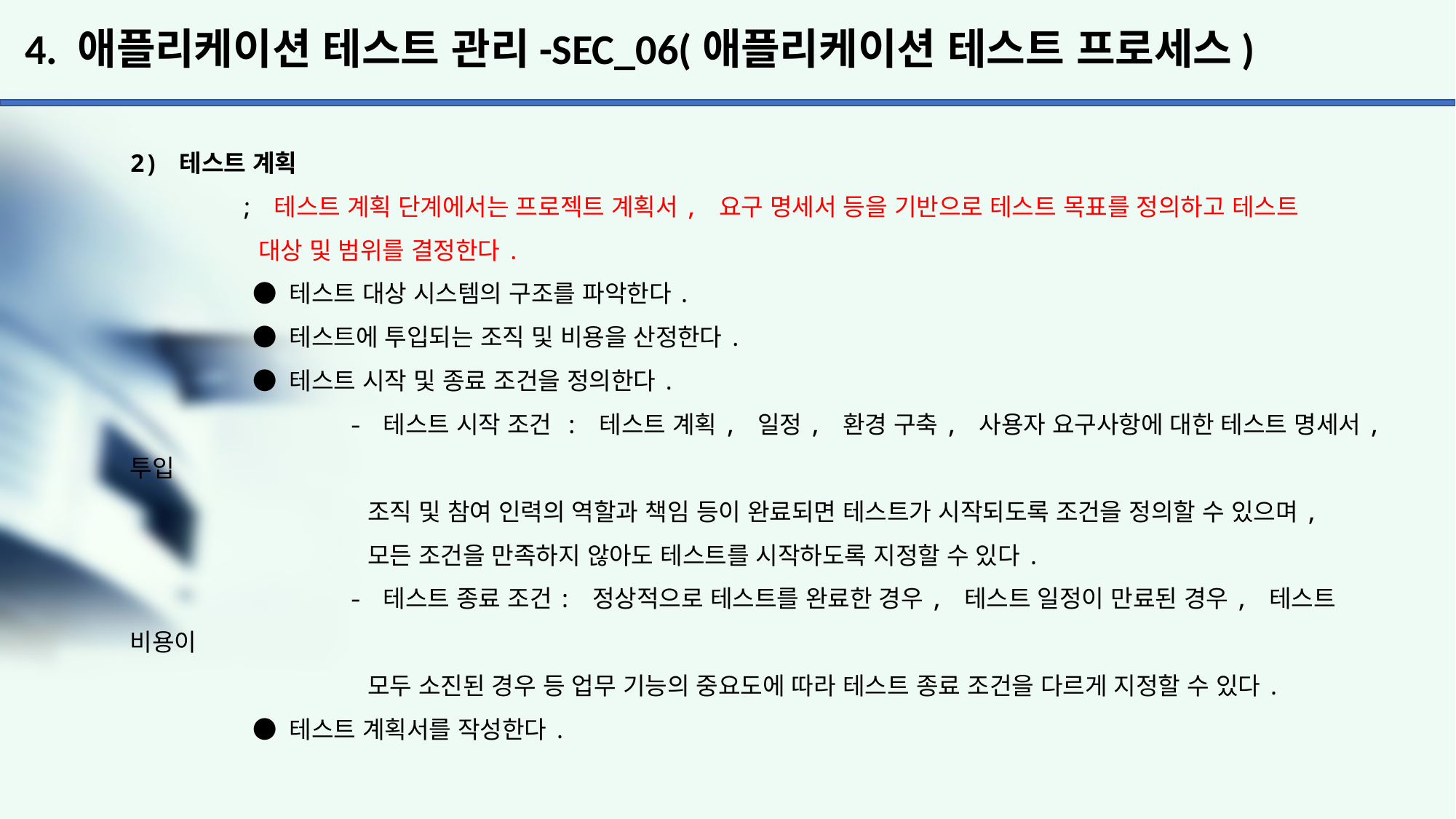

# 4. 애플리케이션 테스트 관리-SEC_06(애플리케이션 테스트 프로세스)
2) 테스트 계획
	; 테스트 계획 단계에서는 프로젝트 계획서, 요구 명세서 등을 기반으로 테스트 목표를 정의하고 테스트
	  대상 및 범위를 결정한다.
	  ● 테스트 대상 시스템의 구조를 파악한다.
	  ● 테스트에 투입되는 조직 및 비용을 산정한다.
	  ● 테스트 시작 및 종료 조건을 정의한다.
		- 테스트 시작 조건 : 테스트 계획, 일정, 환경 구축, 사용자 요구사항에 대한 테스트 명세서, 투입
		  조직 및 참여 인력의 역할과 책임 등이 완료되면 테스트가 시작되도록 조건을 정의할 수 있으며,
		  모든 조건을 만족하지 않아도 테스트를 시작하도록 지정할 수 있다.
		- 테스트 종료 조건: 정상적으로 테스트를 완료한 경우, 테스트 일정이 만료된 경우, 테스트 비용이
		  모두 소진된 경우 등 업무 기능의 중요도에 따라 테스트 종료 조건을 다르게 지정할 수 있다.
	  ● 테스트 계획서를 작성한다.